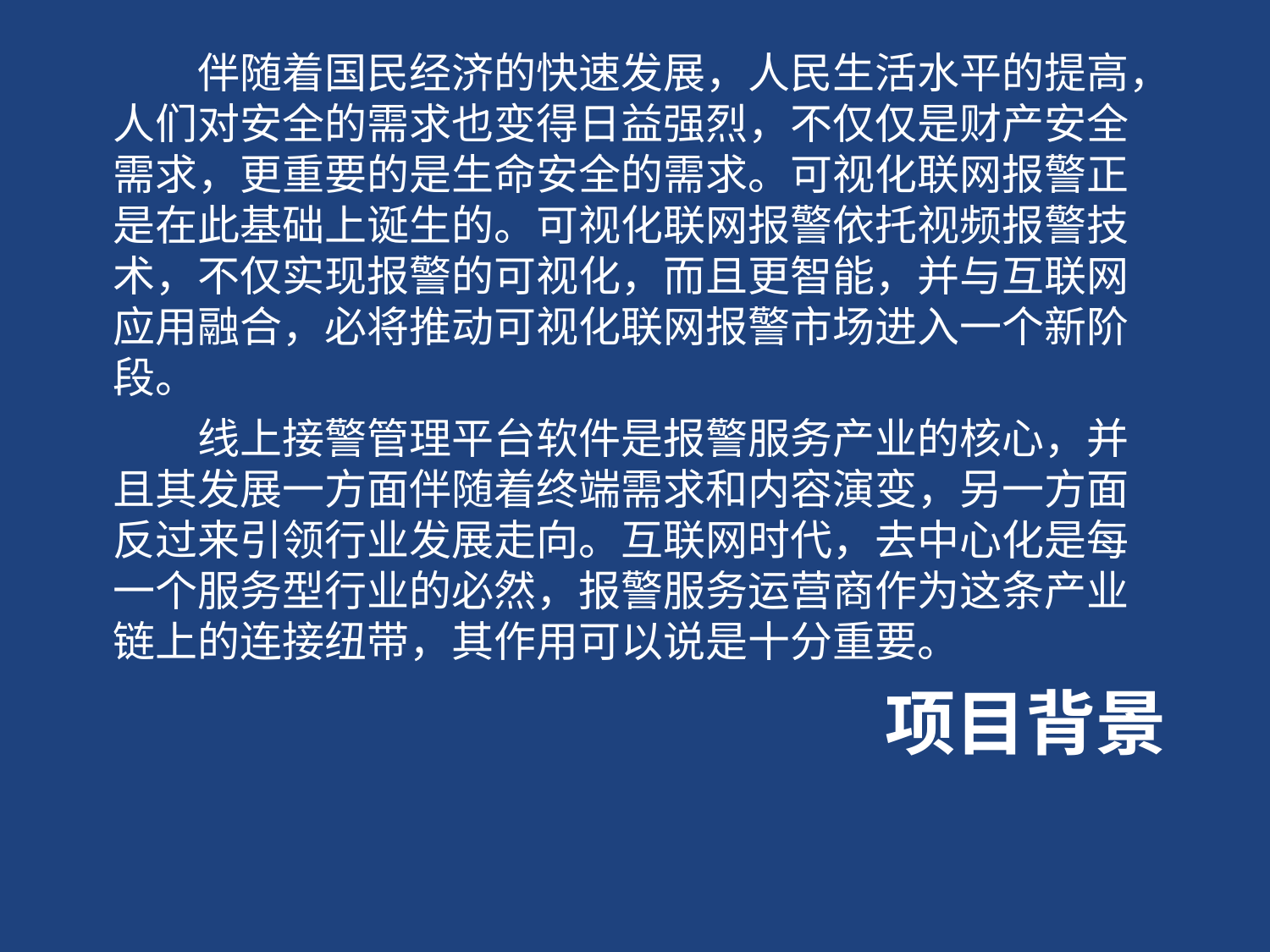

伴随着国民经济的快速发展，人民生活水平的提高，人们对安全的需求也变得日益强烈，不仅仅是财产安全需求，更重要的是生命安全的需求。可视化联网报警正是在此基础上诞生的。可视化联网报警依托视频报警技术，不仅实现报警的可视化，而且更智能，并与互联网应用融合，必将推动可视化联网报警市场进入一个新阶段。
线上接警管理平台软件是报警服务产业的核心，并且其发展一方面伴随着终端需求和内容演变，另一方面反过来引领行业发展走向。互联网时代，去中心化是每一个服务型行业的必然，报警服务运营商作为这条产业链上的连接纽带，其作用可以说是十分重要。
# 项目背景
2